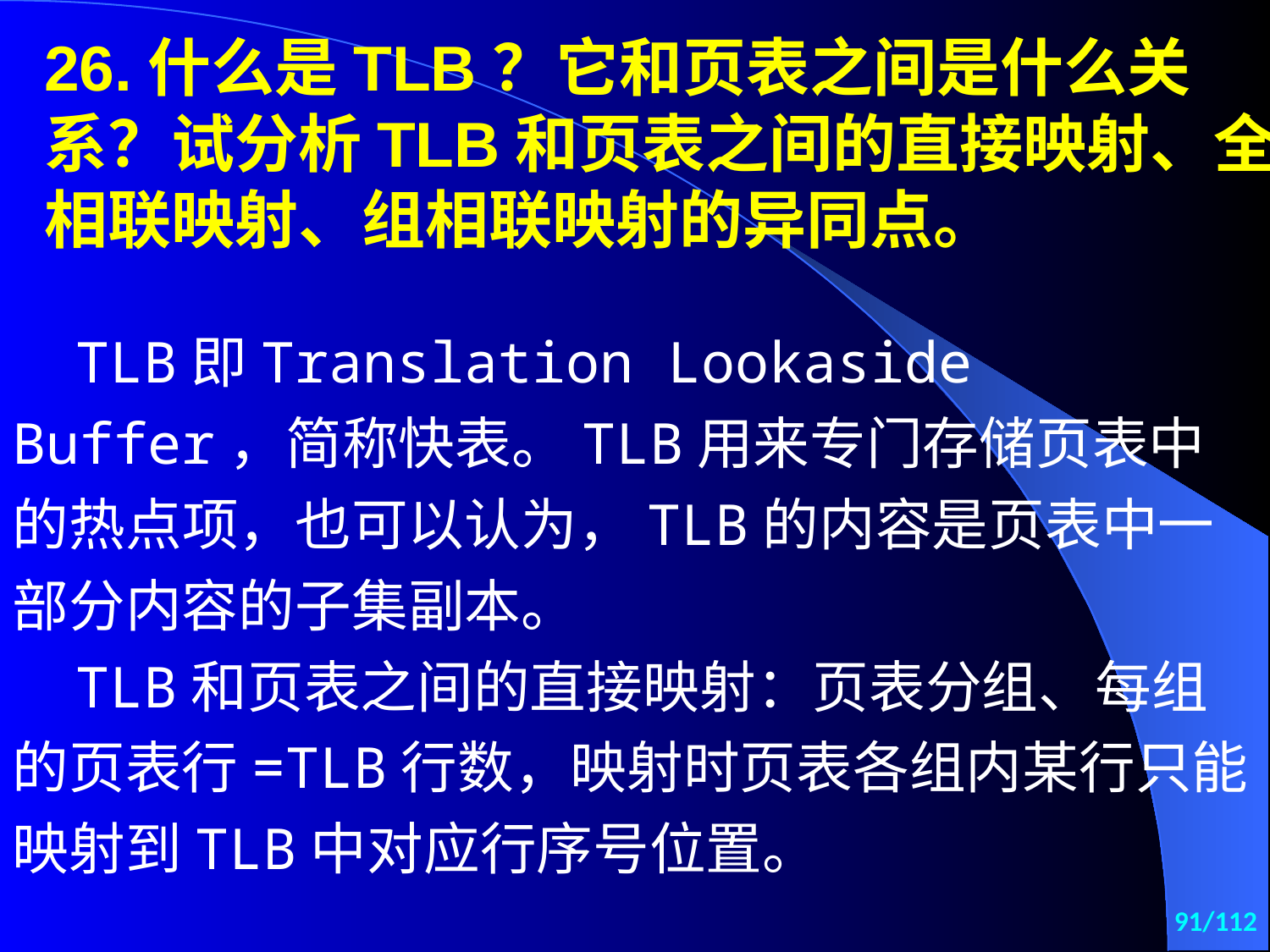

26.什么是TLB？它和页表之间是什么关系？试分析TLB和页表之间的直接映射、全相联映射、组相联映射的异同点。
TLB即Translation Lookaside Buffer，简称快表。TLB用来专门存储页表中的热点项，也可以认为，TLB的内容是页表中一部分内容的子集副本。
TLB和页表之间的直接映射：页表分组、每组的页表行=TLB行数，映射时页表各组内某行只能映射到TLB中对应行序号位置。
91/112